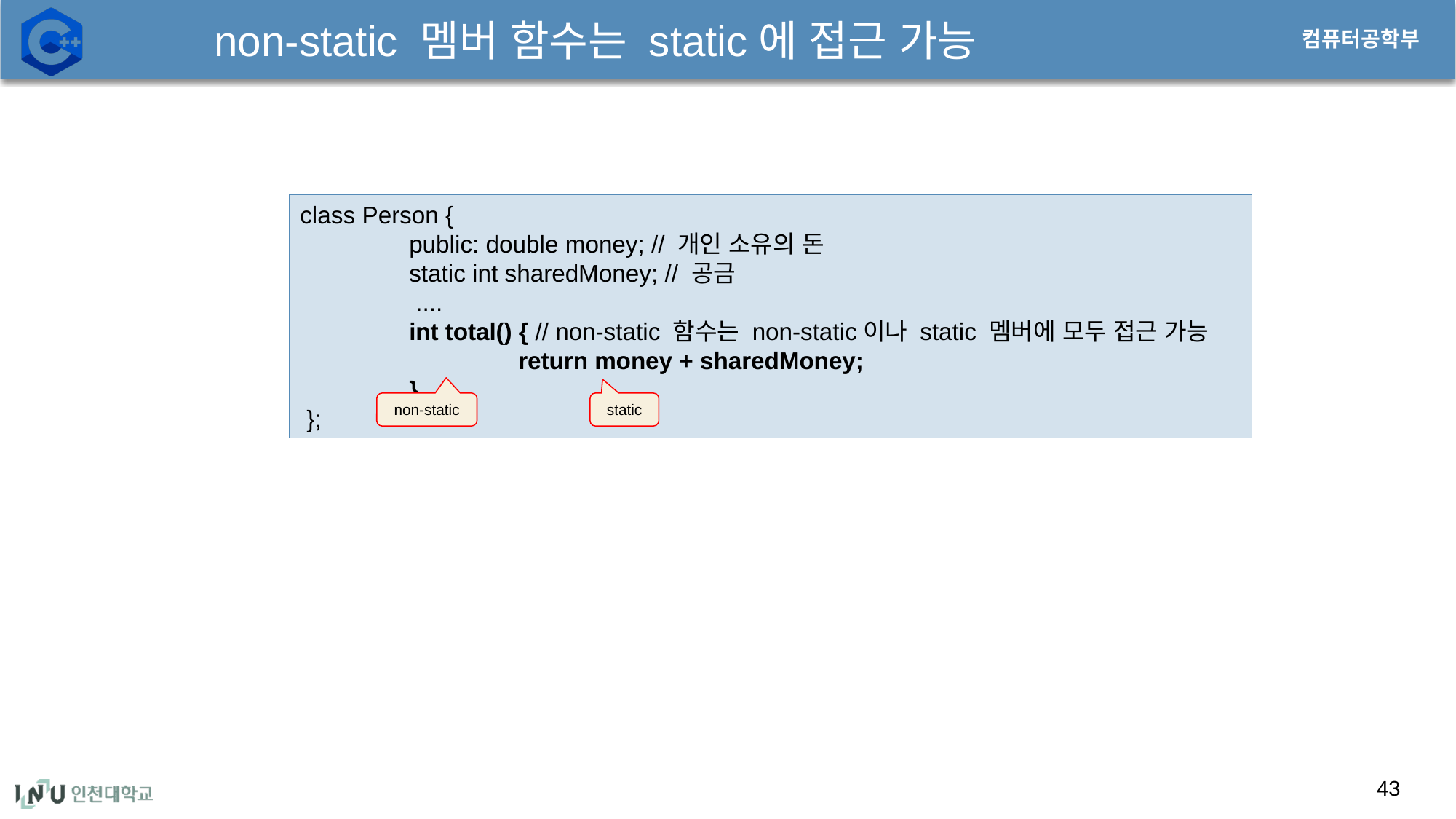

# non-static 멤버 함수는 static에 접근 가능
class Person {
	public: double money; // 개인 소유의 돈
	static int sharedMoney; // 공금
	 ....
	int total() { // non-static 함수는 non-static이나 static 멤버에 모두 접근 가능
		return money + sharedMoney;
	}
 };
non-static
static